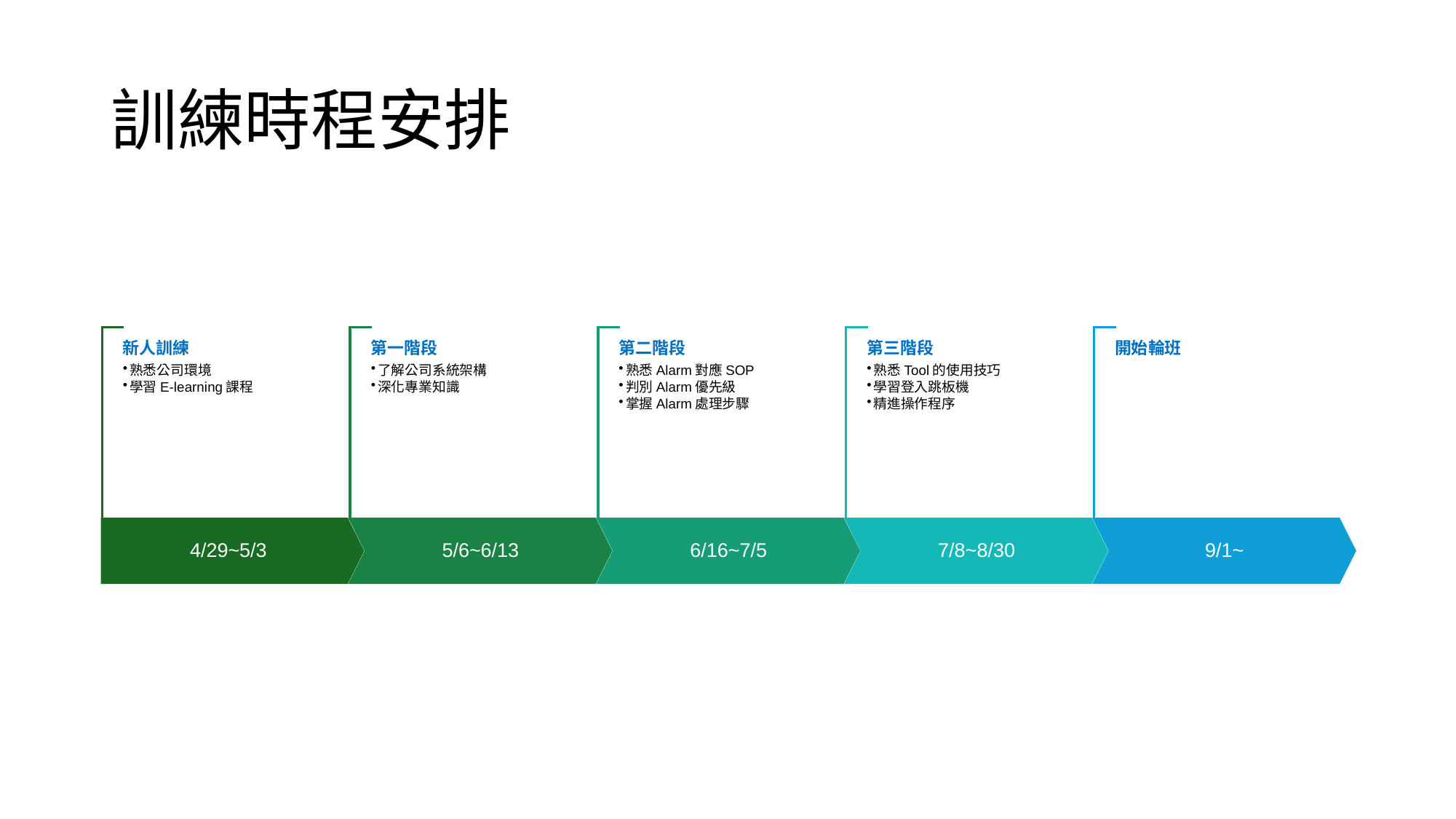

# 訓練時程安排
4/29~5/3
新人訓練
熟悉公司環境
學習E-learning課程
5/6~6/13
第一階段
了解公司系統架構
深化專業知識
6/16~7/5
第二階段
熟悉Alarm對應SOP
判別Alarm優先級
掌握Alarm處理步驟
7/8~8/30
第三階段
熟悉Tool的使用技巧
學習登入跳板機
精進操作程序
9/1~
開始輪班